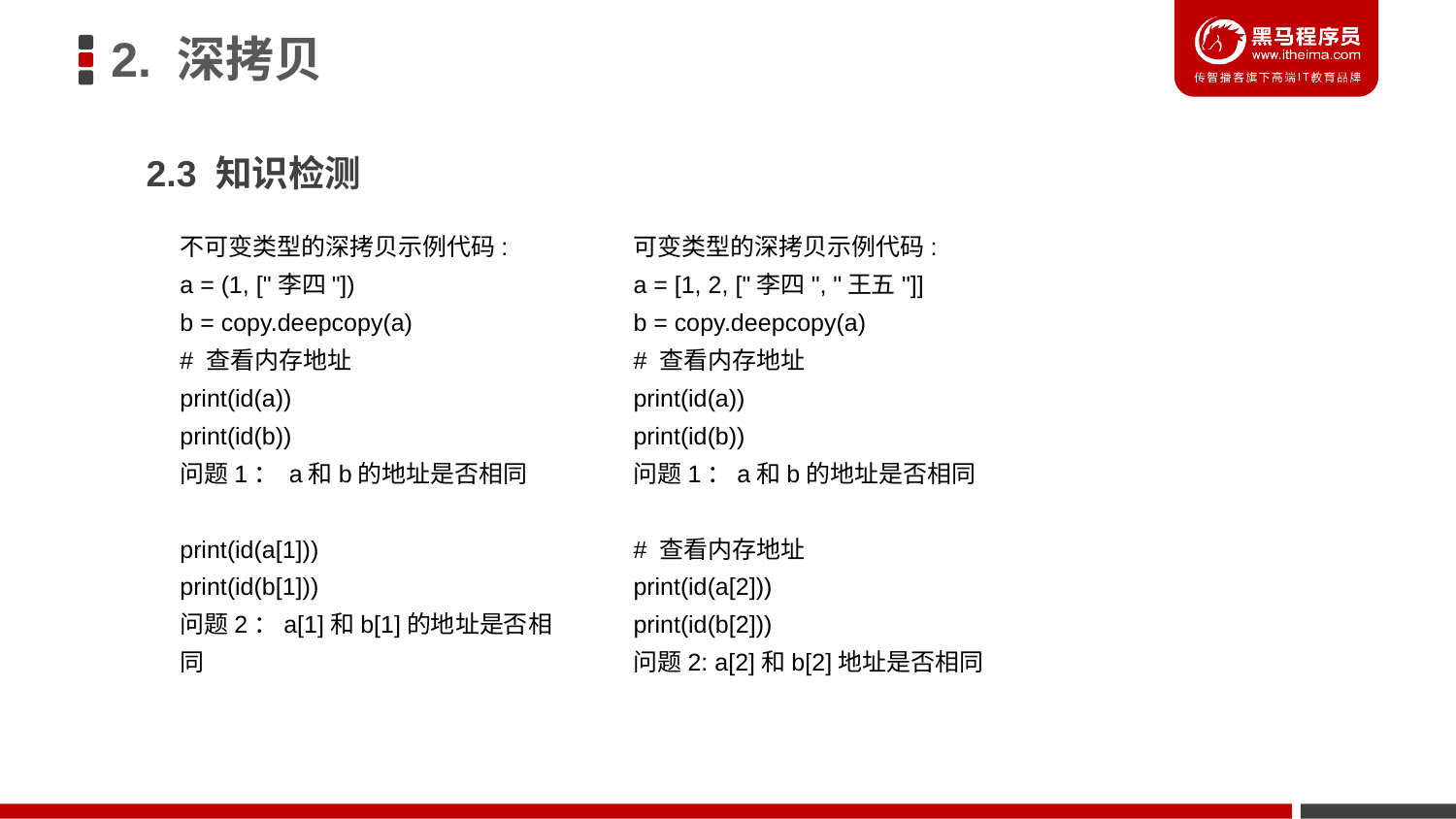

2. 深拷贝
2.3 知识检测
不可变类型的深拷贝示例代码:
a = (1, ["李四"])
b = copy.deepcopy(a)
# 查看内存地址
print(id(a))
print(id(b))
问题1： a和b的地址是否相同

print(id(a[1]))
print(id(b[1]))
问题2：a[1]和b[1]的地址是否相同

可变类型的深拷贝示例代码:
a = [1, 2, ["李四", "王五"]]
b = copy.deepcopy(a)
# 查看内存地址
print(id(a))
print(id(b))
问题1：a和b的地址是否相同

# 查看内存地址
print(id(a[2]))
print(id(b[2]))
问题2: a[2]和b[2]地址是否相同